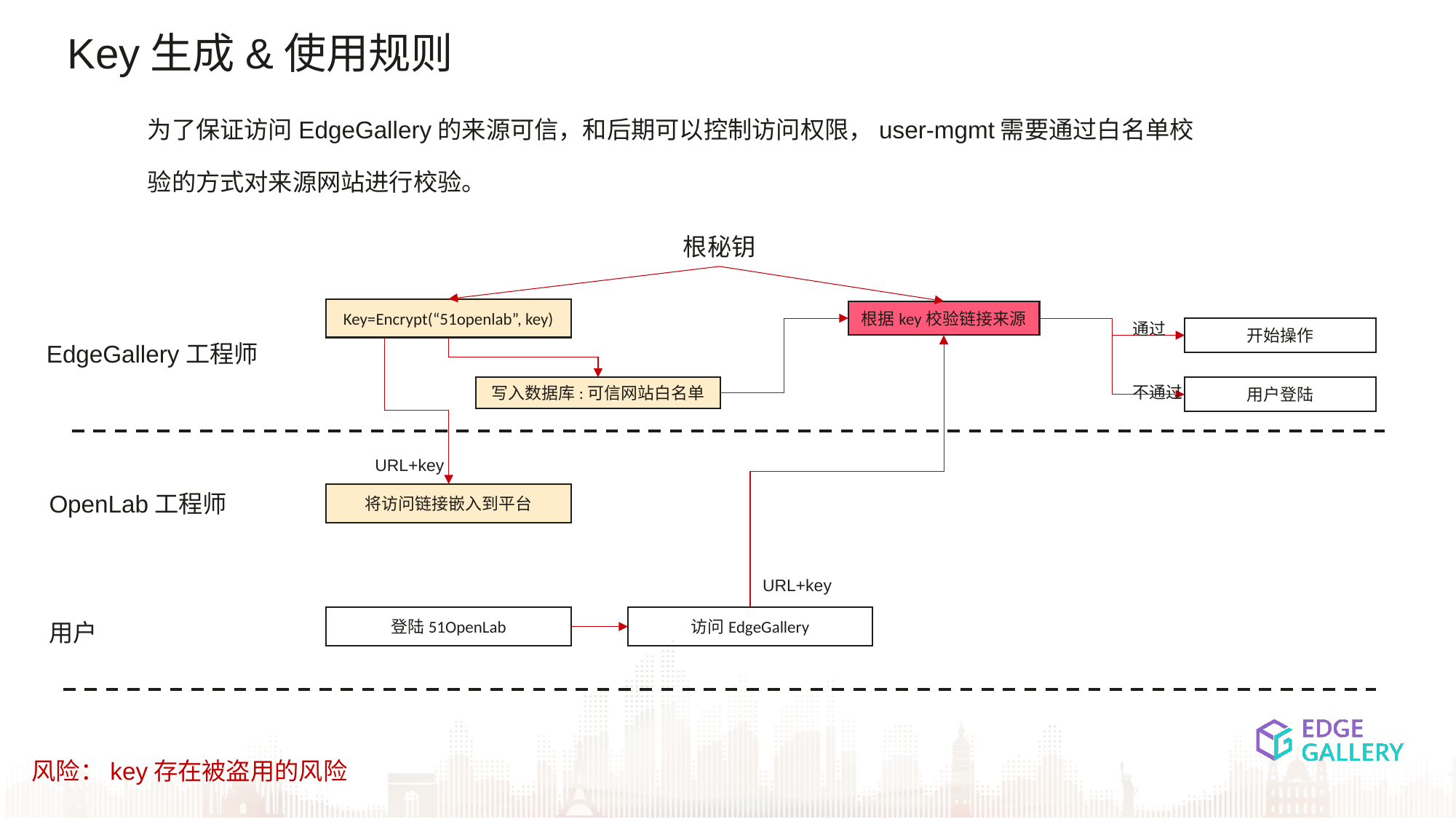

Key生成&使用规则
为了保证访问EdgeGallery的来源可信，和后期可以控制访问权限，user-mgmt需要通过白名单校验的方式对来源网站进行校验。
根秘钥
通过
Key=Encrypt(“51openlab”, key)
根据key校验链接来源
EdgeGallery工程师
开始操作
不通过
写入数据库:可信网站白名单
用户登陆
URL+key
OpenLab工程师
将访问链接嵌入到平台
URL+key
用户
登陆51OpenLab
访问EdgeGallery
风险：key存在被盗用的风险